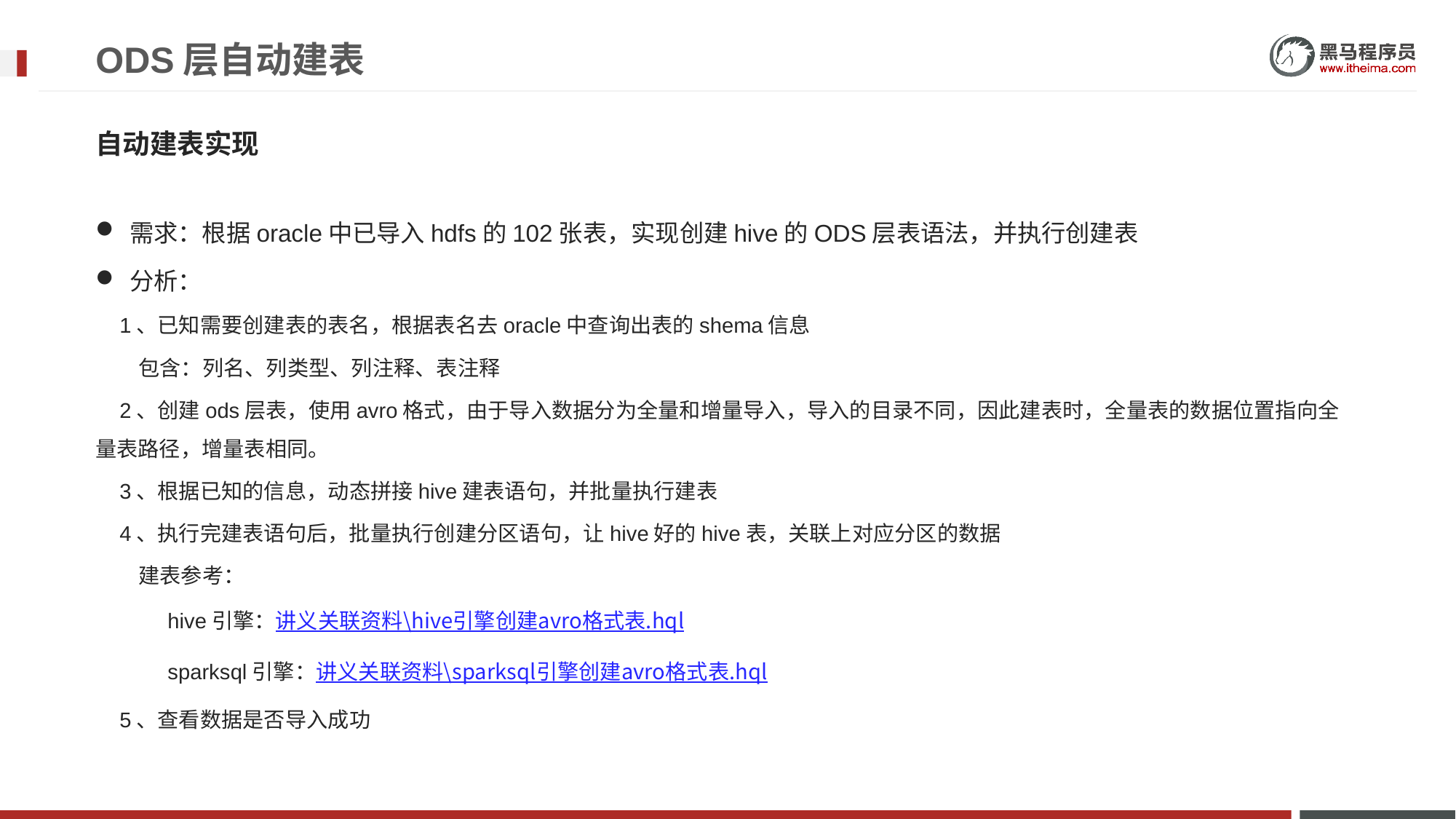

# ODS层自动建表
自动建表实现
需求：根据oracle中已导入hdfs的102张表，实现创建hive的ODS层表语法，并执行创建表
分析：
    1、已知需要创建表的表名，根据表名去oracle中查询出表的shema信息
        包含：列名、列类型、列注释、表注释
    2、创建ods层表，使用avro格式，由于导入数据分为全量和增量导入，导入的目录不同，因此建表时，全量表的数据位置指向全量表路径，增量表相同。
    3、根据已知的信息，动态拼接hive建表语句，并批量执行建表
    4、执行完建表语句后，批量执行创建分区语句，让hive好的hive表，关联上对应分区的数据
        建表参考：
            hive引擎：讲义关联资料\hive引擎创建avro格式表.hql
            sparksql引擎：讲义关联资料\sparksql引擎创建avro格式表.hql
    5、查看数据是否导入成功